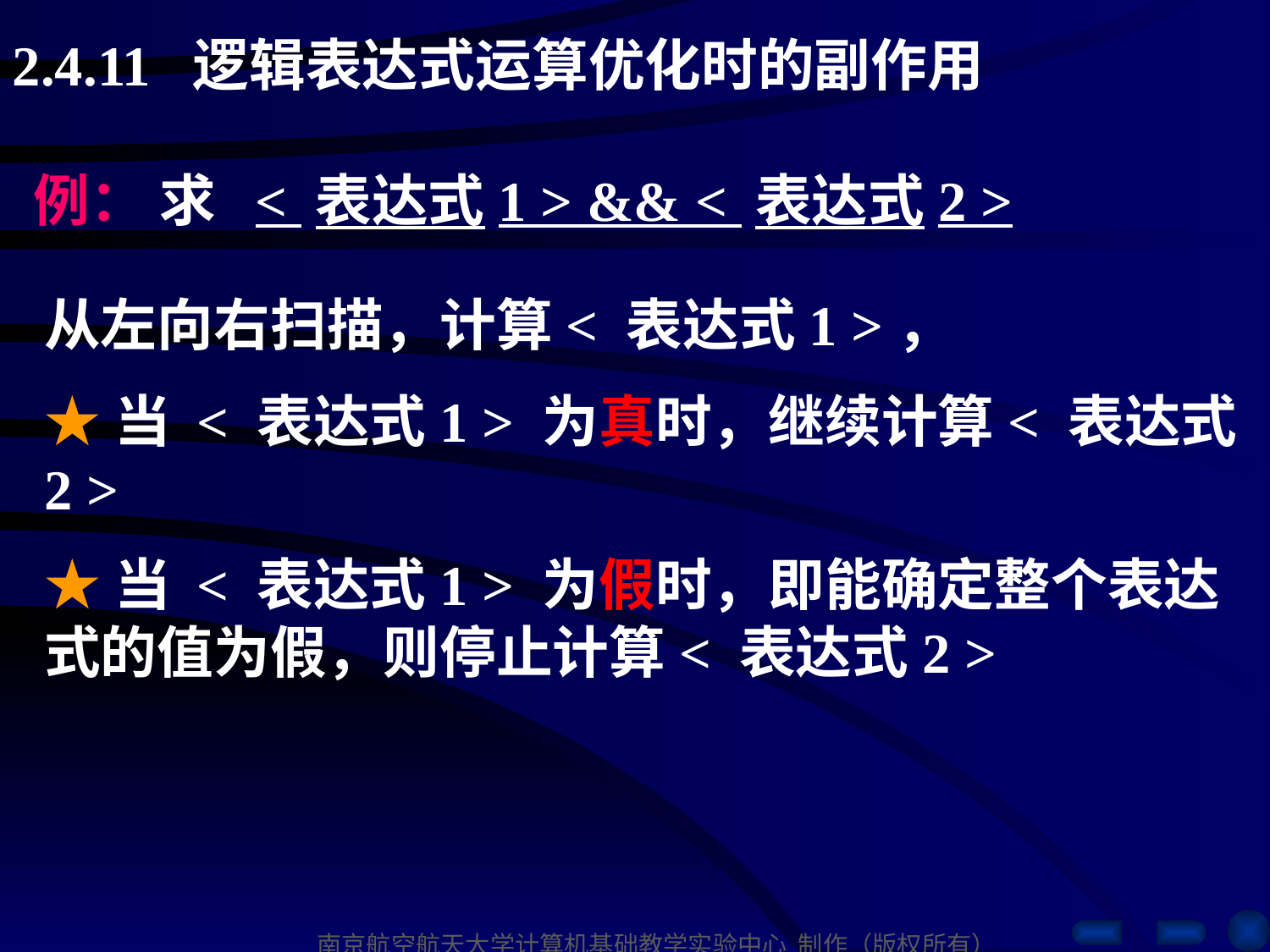

2.4.11  逻辑表达式运算优化时的副作用
例： 求  < 表达式1 > && < 表达式2 >
从左向右扫描，计算< 表达式1 >，
★当 < 表达式1 > 为真时，继续计算< 表达式2 >
★当 < 表达式1 > 为假时，即能确定整个表达式的值为假，则停止计算< 表达式2 >